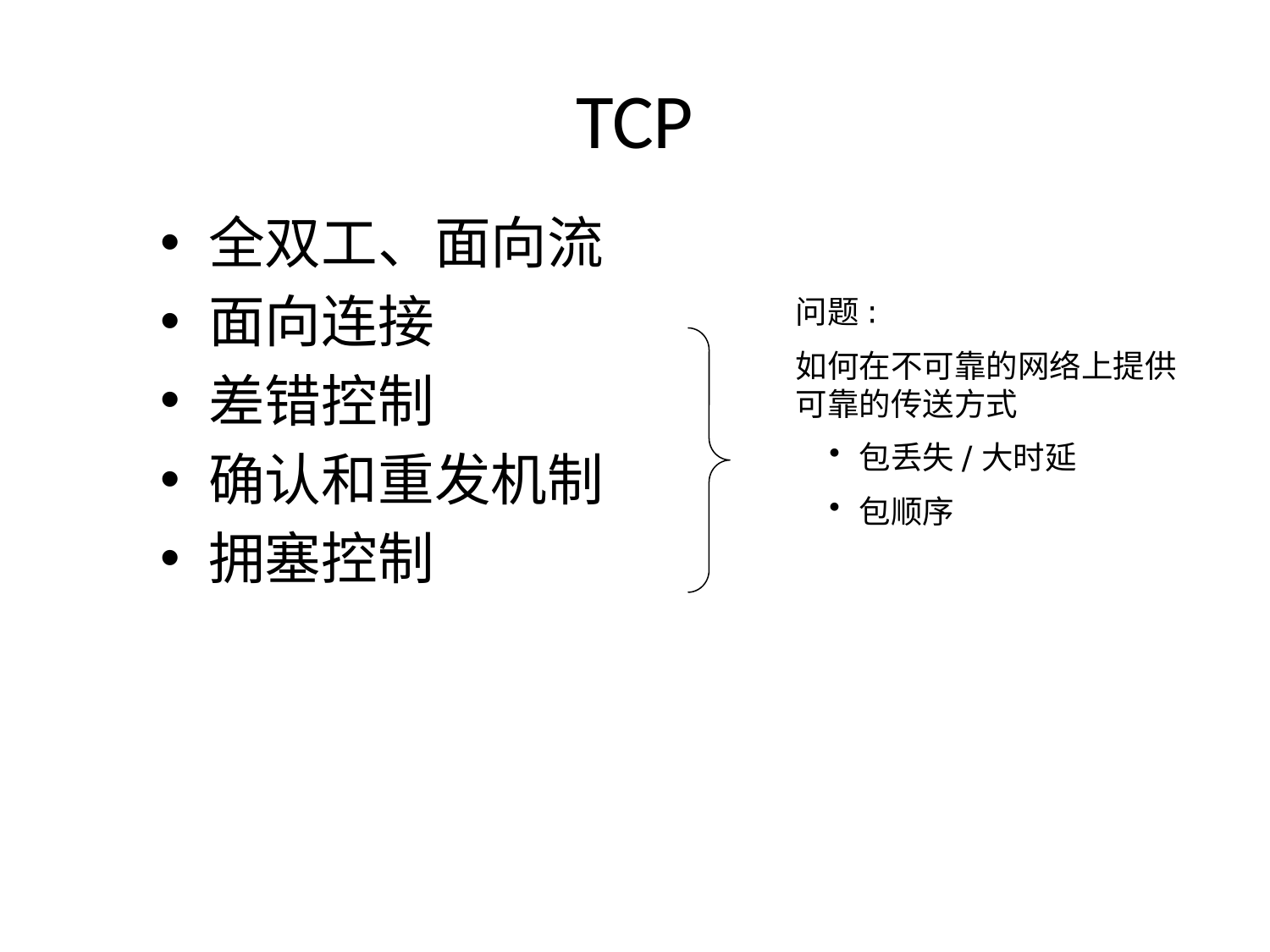

# TCP
全双工、面向流
面向连接
差错控制
确认和重发机制
拥塞控制
问题:
如何在不可靠的网络上提供可靠的传送方式
包丢失/大时延
包顺序